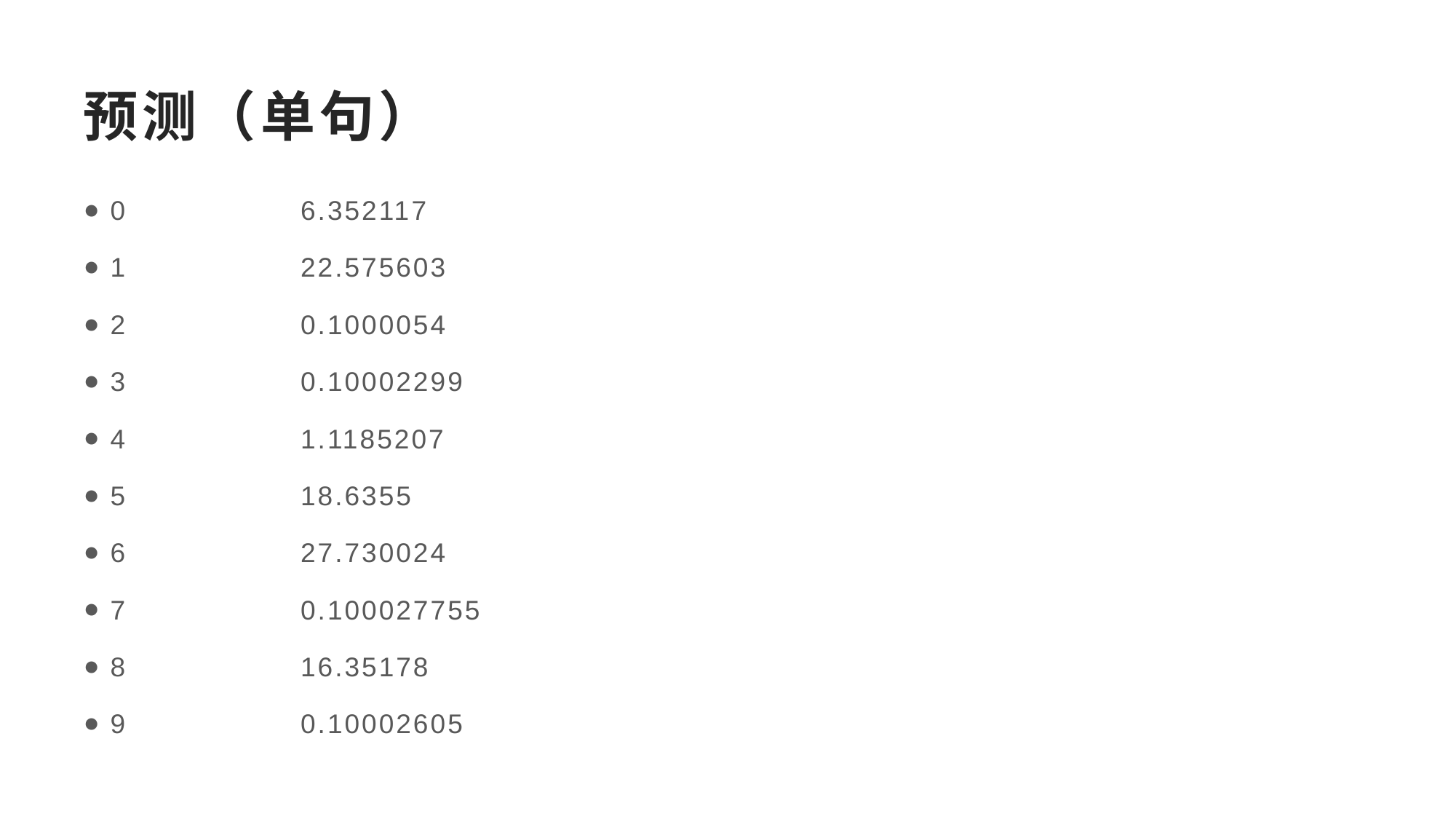

# 预测（单句）
0	6.352117
1	22.575603
2	0.1000054
3	0.10002299
4	1.1185207
5	18.6355
6	27.730024
7	0.100027755
8	16.35178
9	0.10002605